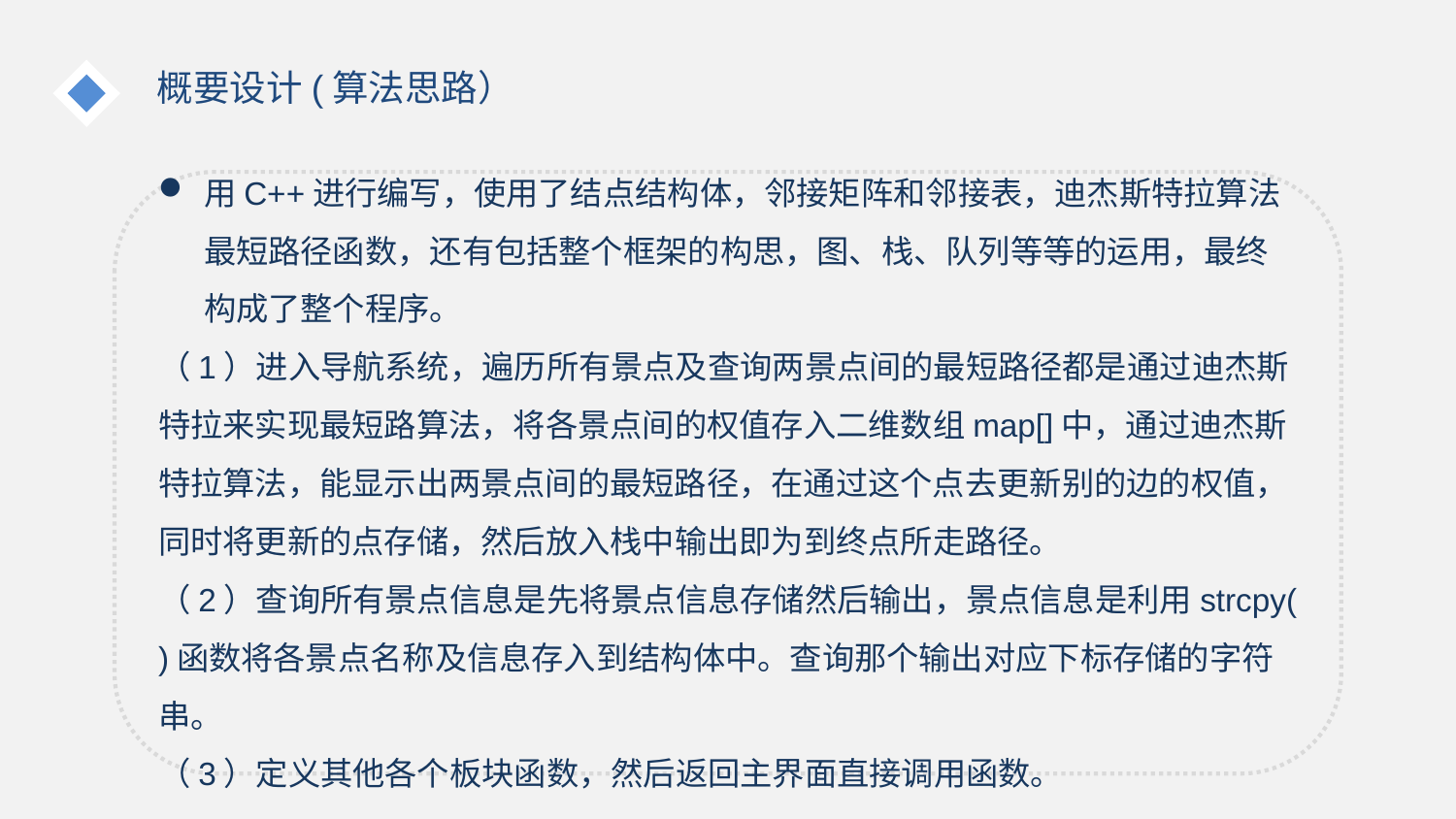

概要设计(算法思路）
用C++进行编写，使用了结点结构体，邻接矩阵和邻接表，迪杰斯特拉算法最短路径函数，还有包括整个框架的构思，图、栈、队列等等的运用，最终构成了整个程序。
（1）进入导航系统，遍历所有景点及查询两景点间的最短路径都是通过迪杰斯特拉来实现最短路算法，将各景点间的权值存入二维数组map[]中，通过迪杰斯特拉算法，能显示出两景点间的最短路径，在通过这个点去更新别的边的权值，同时将更新的点存储，然后放入栈中输出即为到终点所走路径。
（2）查询所有景点信息是先将景点信息存储然后输出，景点信息是利用strcpy( )函数将各景点名称及信息存入到结构体中。查询那个输出对应下标存储的字符串。
（3）定义其他各个板块函数，然后返回主界面直接调用函数。